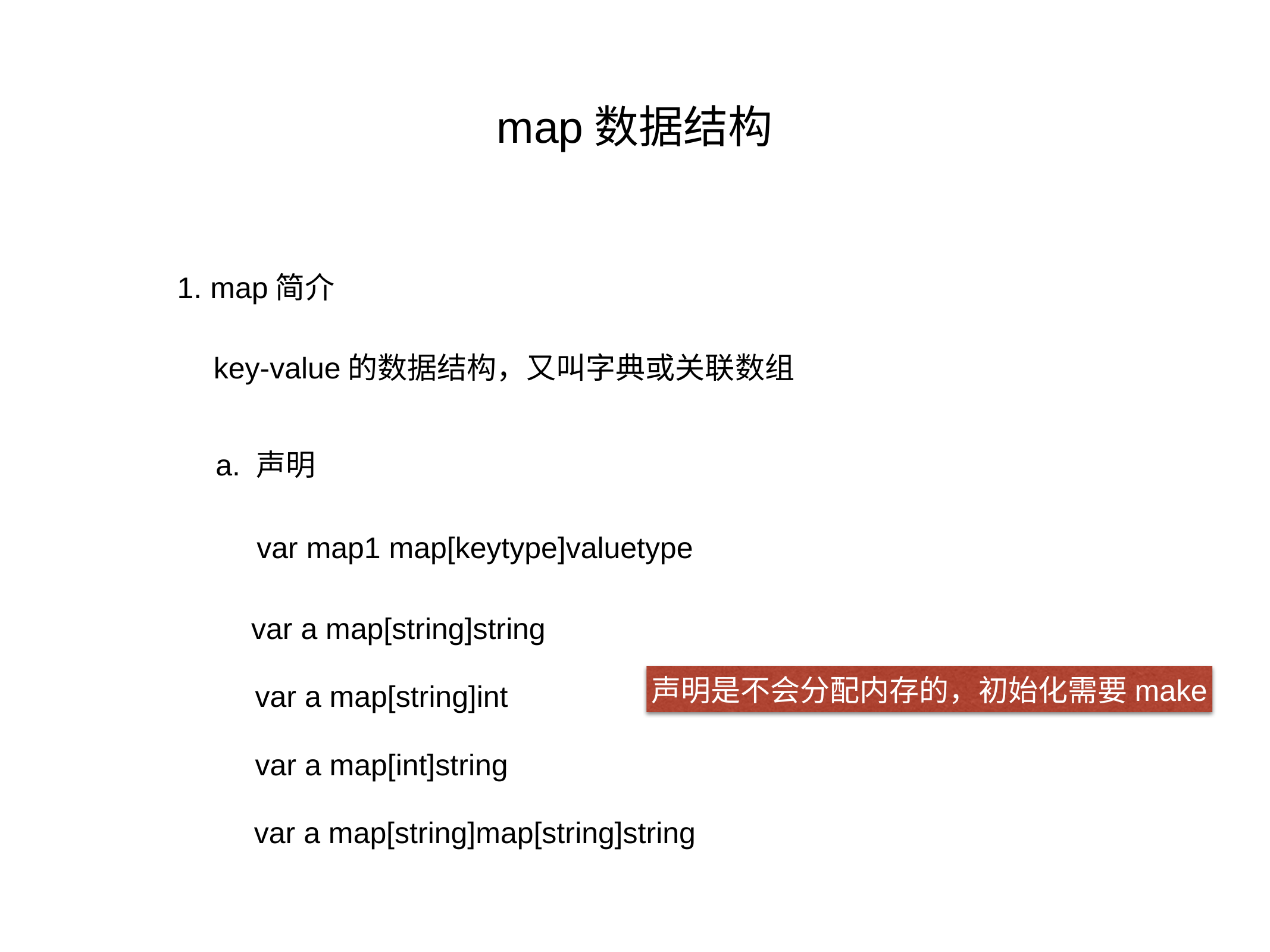

map数据结构
1. map简介
key-value的数据结构，又叫字典或关联数组
 a. 声明
var map1 map[keytype]valuetype
var a map[string]string
声明是不会分配内存的，初始化需要make
var a map[string]int
var a map[int]string
var a map[string]map[string]string